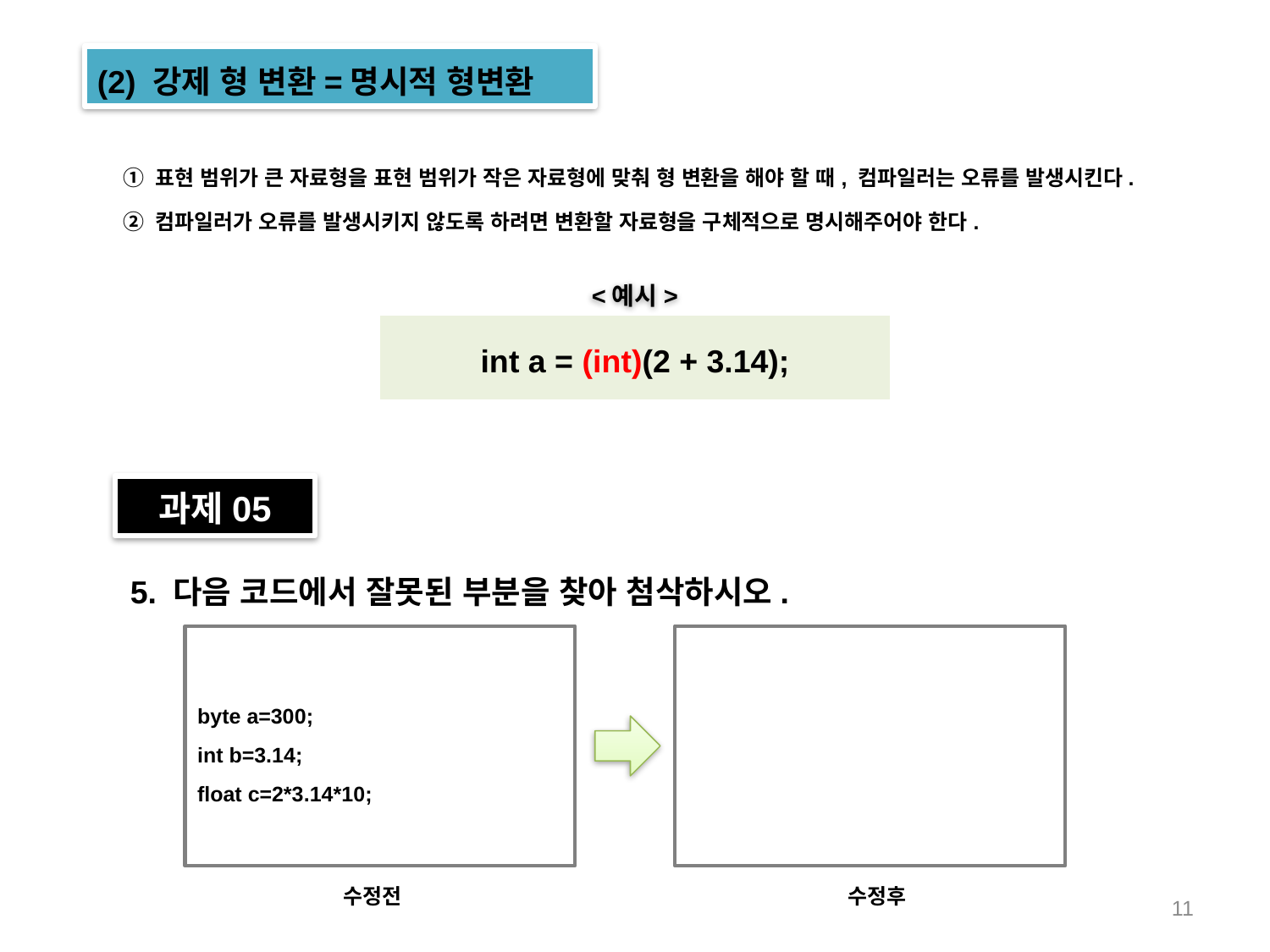

(2) 강제 형 변환=명시적 형변환
① 표현 범위가 큰 자료형을 표현 범위가 작은 자료형에 맞춰 형 변환을 해야 할 때, 컴파일러는 오류를 발생시킨다.
② 컴파일러가 오류를 발생시키지 않도록 하려면 변환할 자료형을 구체적으로 명시해주어야 한다.
<예시>
int a = (int)(2 + 3.14);
과제05
5. 다음 코드에서 잘못된 부분을 찾아 첨삭하시오.
byte a=300;
int b=3.14;
float c=2*3.14*10;

수정전
수정후
11